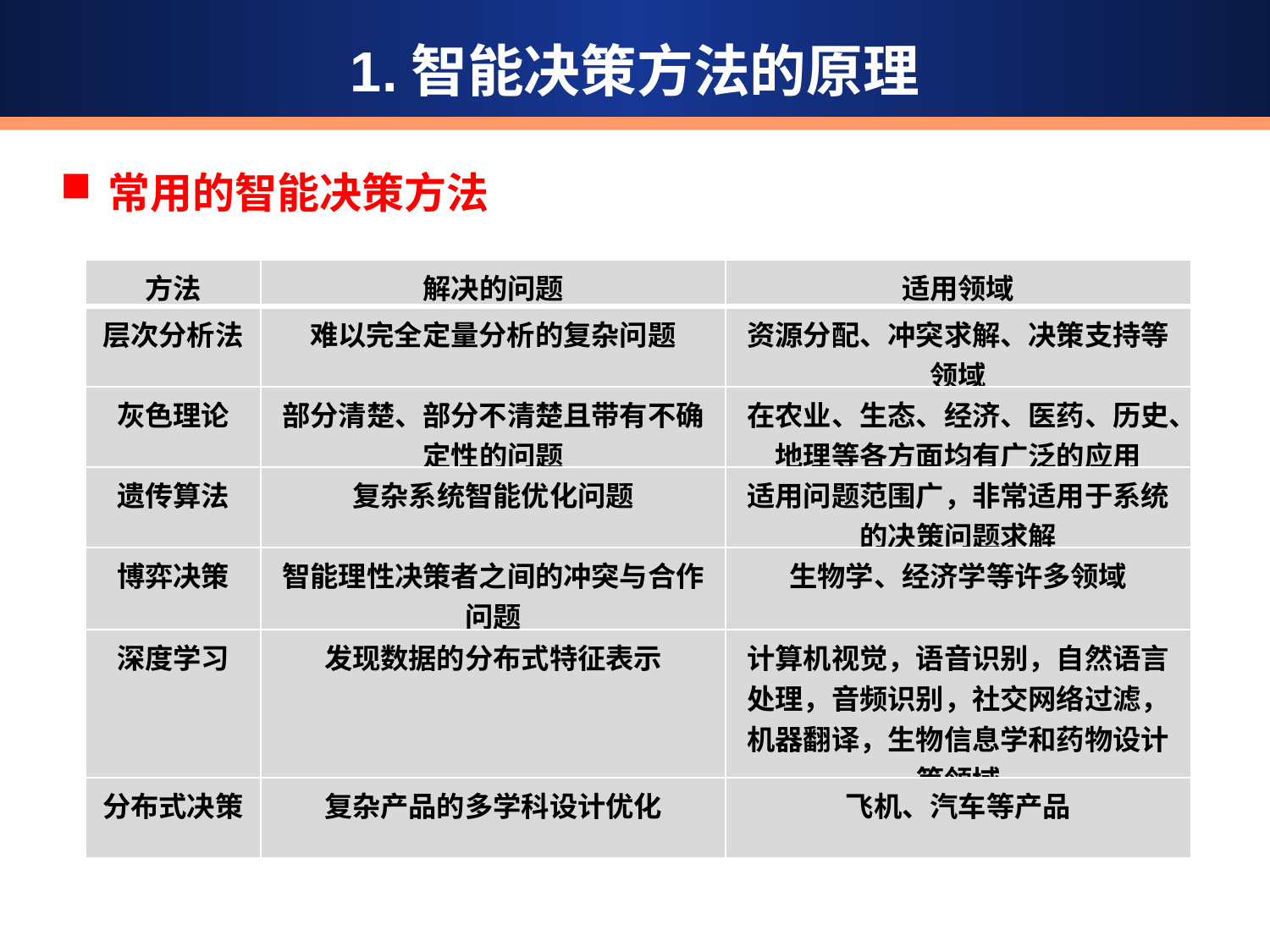

1.智能决策方法的原理
常用的智能决策方法
| 方法 | 解决的问题 | 适用领域 |
| --- | --- | --- |
| 层次分析法 | 难以完全定量分析的复杂问题 | 资源分配、冲突求解、决策支持等领域 |
| 灰色理论 | 部分清楚、部分不清楚且带有不确定性的问题 | 在农业、生态、经济、医药、历史、地理等各方面均有广泛的应用 |
| 遗传算法 | 复杂系统智能优化问题 | 适用问题范围广，非常适用于系统的决策问题求解 |
| 博弈决策 | 智能理性决策者之间的冲突与合作问题 | 生物学、经济学等许多领域 |
| 深度学习 | 发现数据的分布式特征表示 | 计算机视觉，语音识别，自然语言处理，音频识别，社交网络过滤，机器翻译，生物信息学和药物设计等领域 |
| 分布式决策 | 复杂产品的多学科设计优化 | 飞机、汽车等产品 |